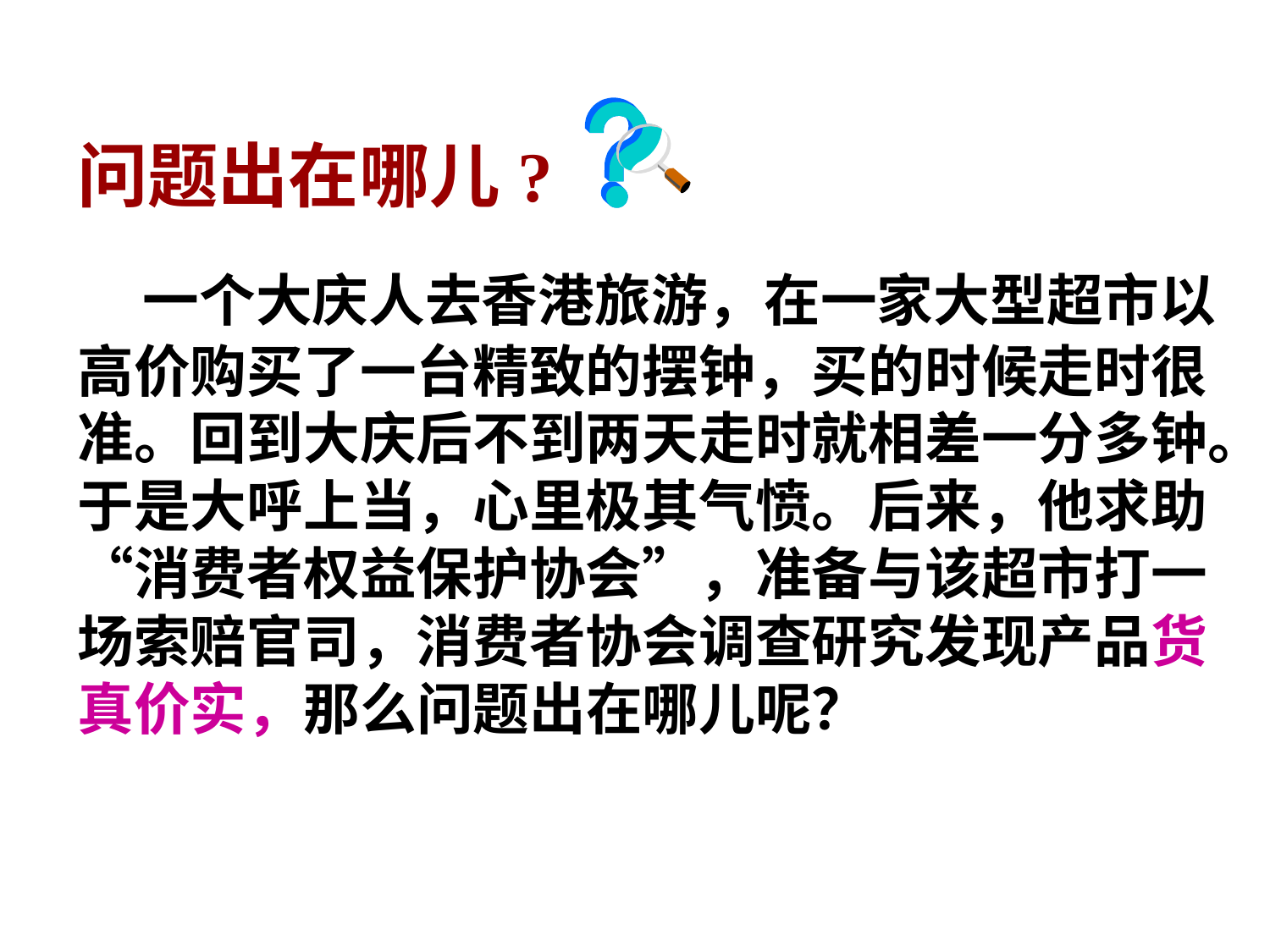

问题出在哪儿?
   一个大庆人去香港旅游，在一家大型超市以高价购买了一台精致的摆钟，买的时候走时很准。回到大庆后不到两天走时就相差一分多钟。于是大呼上当，心里极其气愤。后来，他求助“消费者权益保护协会”，准备与该超市打一场索赔官司，消费者协会调查研究发现产品货真价实，那么问题出在哪儿呢？